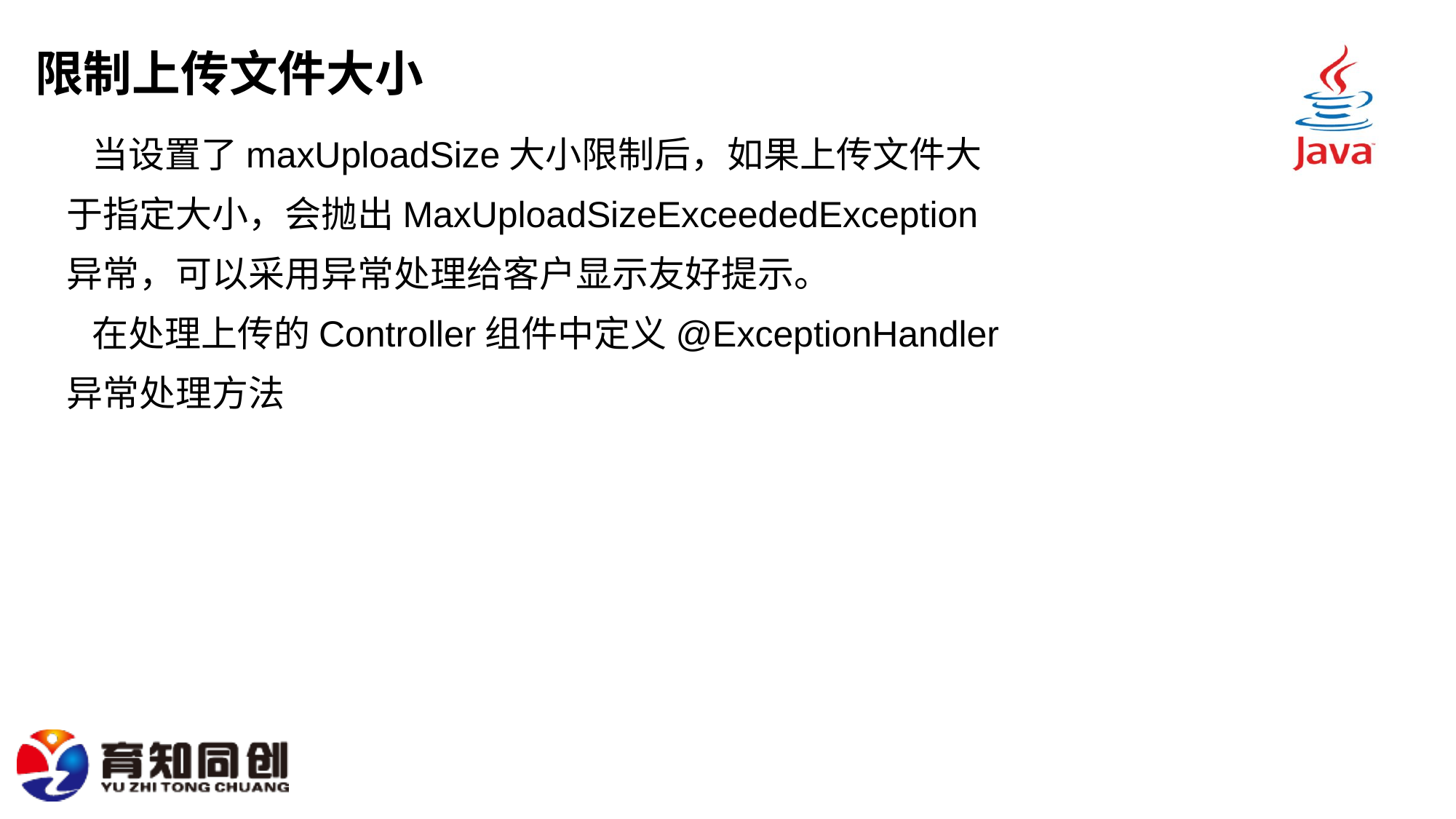

# 限制上传文件大小
  当设置了maxUploadSize大小限制后，如果上传文件大
于指定大小，会抛出MaxUploadSizeExceededException
异常，可以采用异常处理给客户显示友好提示。
  在处理上传的Controller组件中定义@ExceptionHandler
异常处理方法